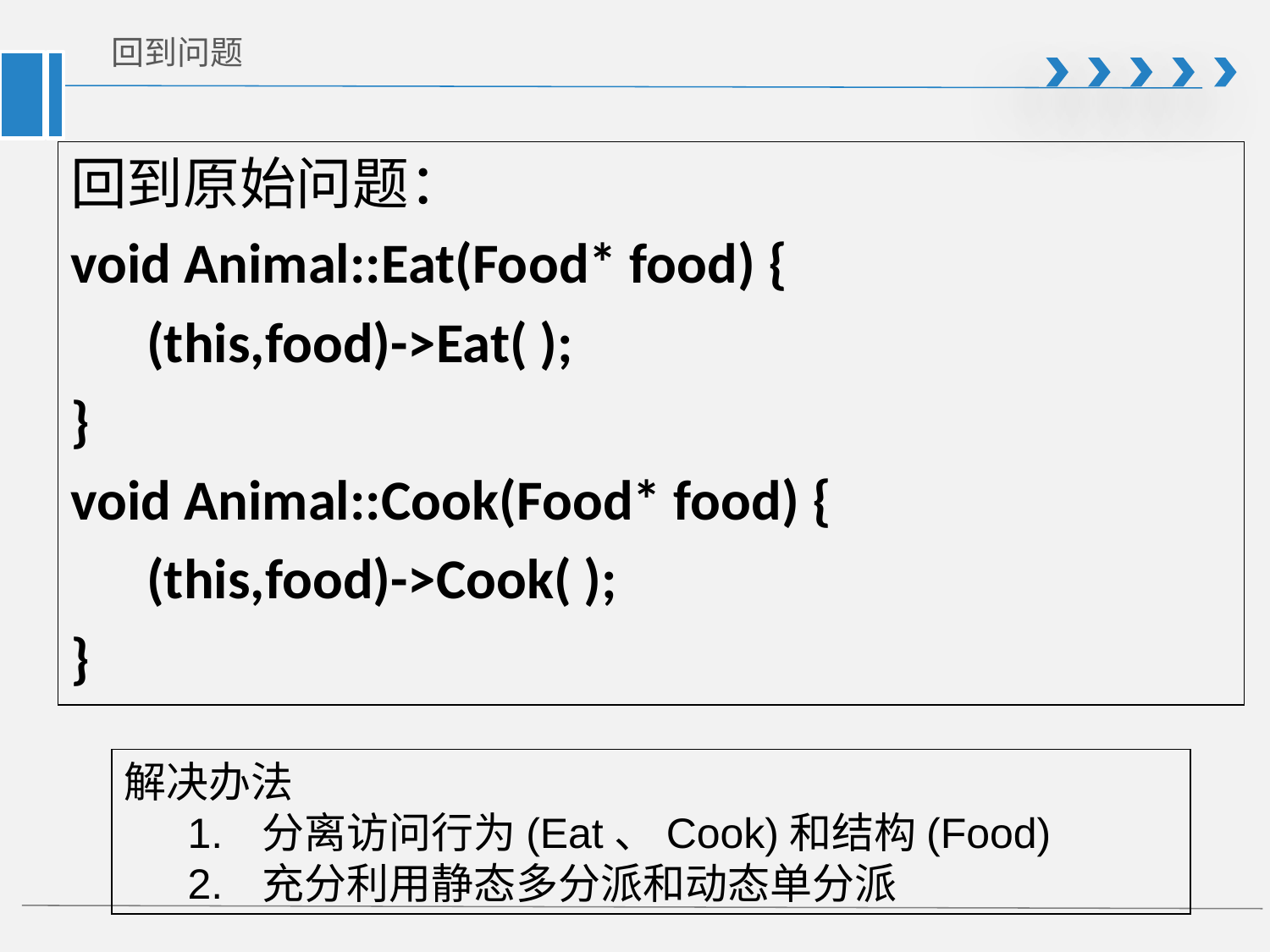

# 回到问题
回到原始问题：
void Animal::Eat(Food* food) {
      (this,food)->Eat( );
}
void Animal::Cook(Food* food) {
      (this,food)->Cook( );
}

解决办法
分离访问行为(Eat、Cook)和结构(Food)
充分利用静态多分派和动态单分派